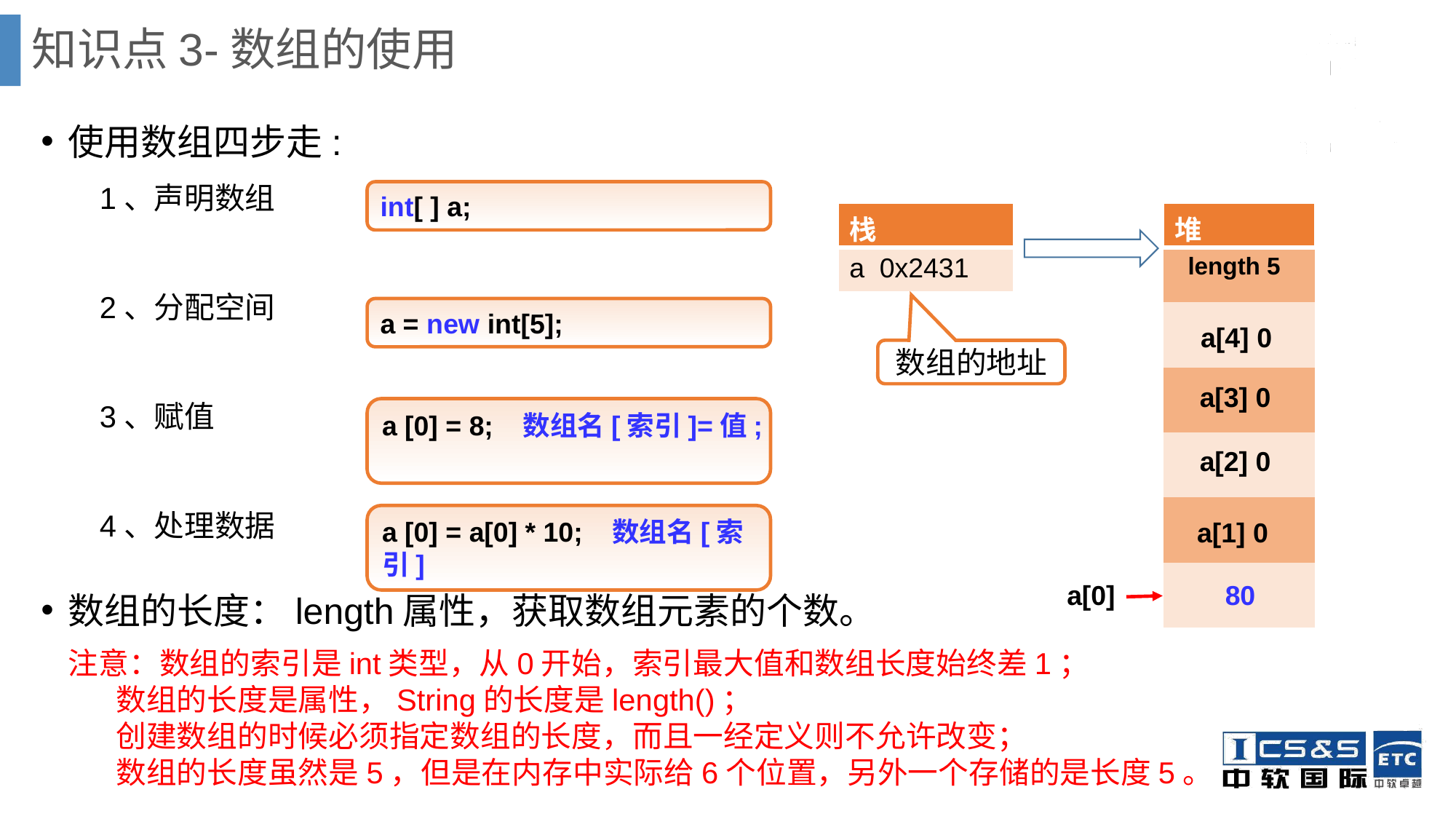

# 知识点3-数组的使用
使用数组四步走:

数组的长度：length属性，获取数组元素的个数。

1、声明数组

2、分配空间

3、赋值

4、处理数据

int[ ] a;
| 栈 |
| --- |
| a 0x2431 |
| 堆 |
| --- |

| length 5 |
| --- |
|  |
|  |
|  |
|  |
|  |
a = new int[5];
a[4] 0
数组的地址
a[3] 0
a [0] = 8;   数组名[索引]=值;
a[2] 0
a [0] = a[0] * 10;   数组名[索引]
a[1] 0
80
a[0]

注意：数组的索引是int类型，从0开始，索引最大值和数组长度始终差1；
      数组的长度是属性，String的长度是length()；
      创建数组的时候必须指定数组的长度，而且一经定义则不允许改变；
      数组的长度虽然是5，但是在内存中实际给6个位置，另外一个存储的是长度5。